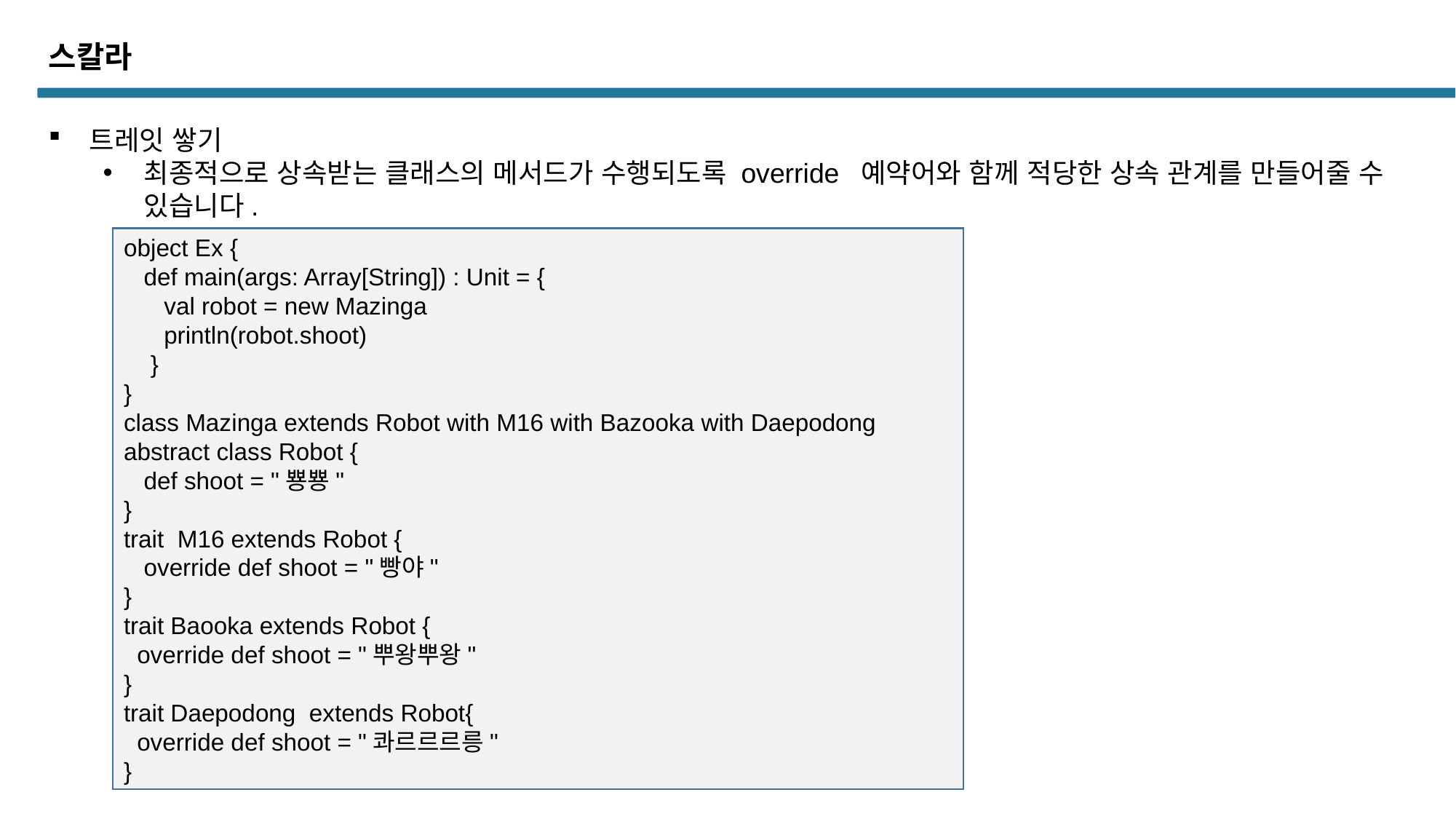

스칼라
트레잇 쌓기
최종적으로 상속받는 클래스의 메서드가 수행되도록 override  예약어와 함께 적당한 상속 관계를 만들어줄 수 있습니다.
object Ex {
   def main(args: Array[String]) : Unit = {
      val robot = new Mazinga
      println(robot.shoot)
    }
}
class Mazinga extends Robot with M16 with Bazooka with Daepodong
abstract class Robot {
   def shoot = "뿅뿅"
}
trait  M16 extends Robot {
   override def shoot = "빵야"
}
trait Baooka extends Robot {
  override def shoot = "뿌왕뿌왕"
}
trait Daepodong  extends Robot{
  override def shoot = "콰르르르릉"
}